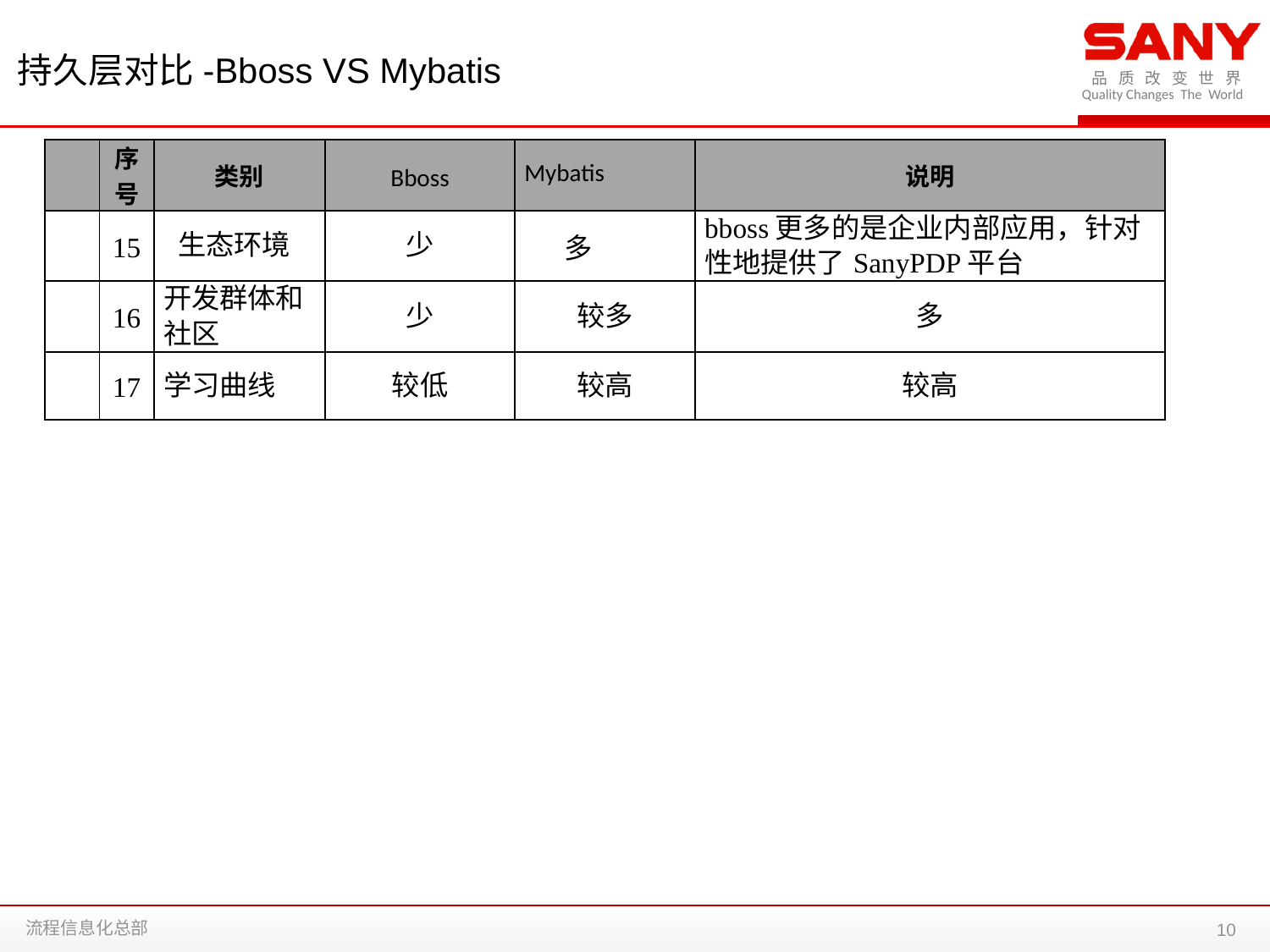

持久层对比-Bboss VS Mybatis
|  | 序号 | 类别 | Bboss | Mybatis | 说明 |
| --- | --- | --- | --- | --- | --- |
|  | 15 | 生态环境 | 少 | 多 | bboss更多的是企业内部应用，针对性地提供了SanyPDP平台 |
|  | 16 | 开发群体和社区 | 少 | 较多 | 多 |
|  | 17 | 学习曲线 | 较低 | 较高 | 较高 |
10
流程信息化总部